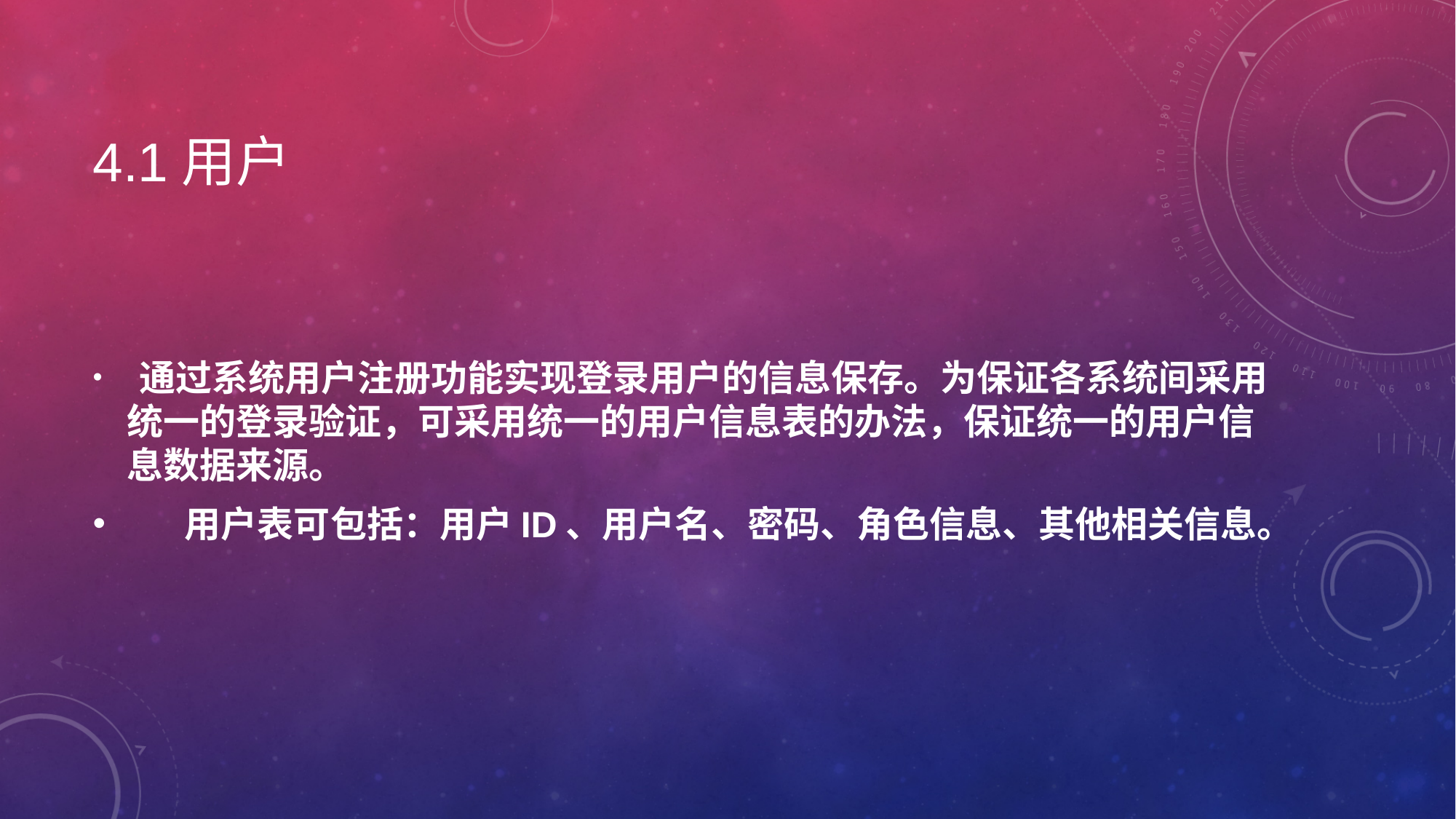

# 4.1用户
 通过系统用户注册功能实现登录用户的信息保存。为保证各系统间采用统一的登录验证，可采用统一的用户信息表的办法，保证统一的用户信息数据来源。
      用户表可包括：用户ID、用户名、密码、角色信息、其他相关信息。